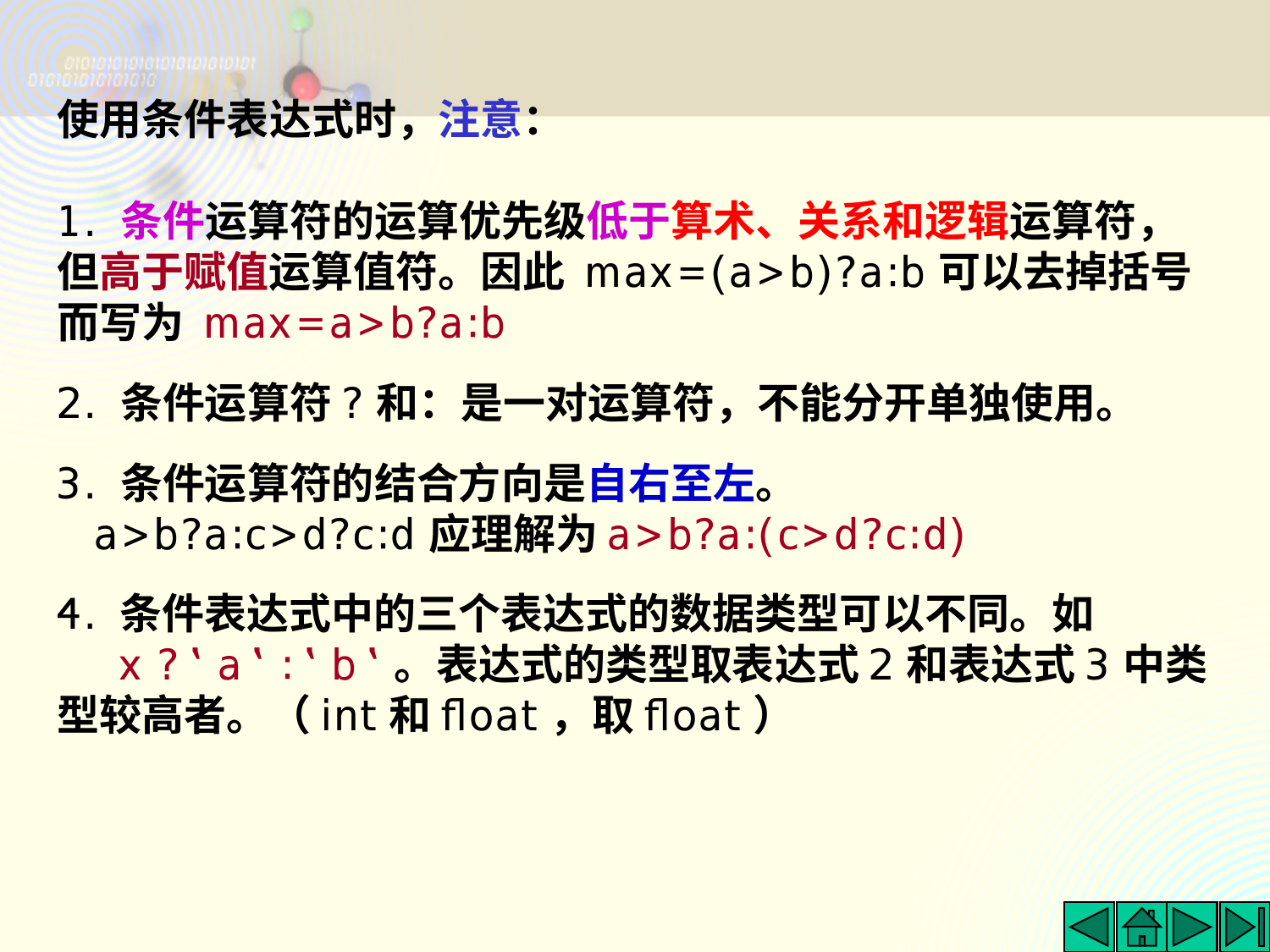

使用条件表达式时，注意：
1. 条件运算符的运算优先级低于算术、关系和逻辑运算符，但高于赋值运算值符。因此 max=(a>b)?a:b可以去掉括号而写为 max=a>b?a:b
2. 条件运算符?和：是一对运算符，不能分开单独使用。
3. 条件运算符的结合方向是自右至左。
   a>b?a:c>d?c:d应理解为a>b?a:(c>d?c:d)

4. 条件表达式中的三个表达式的数据类型可以不同。如
     x ? ‘ a ‘ : ‘ b ‘。表达式的类型取表达式2和表达式3中类型较高者。（int和float，取float）